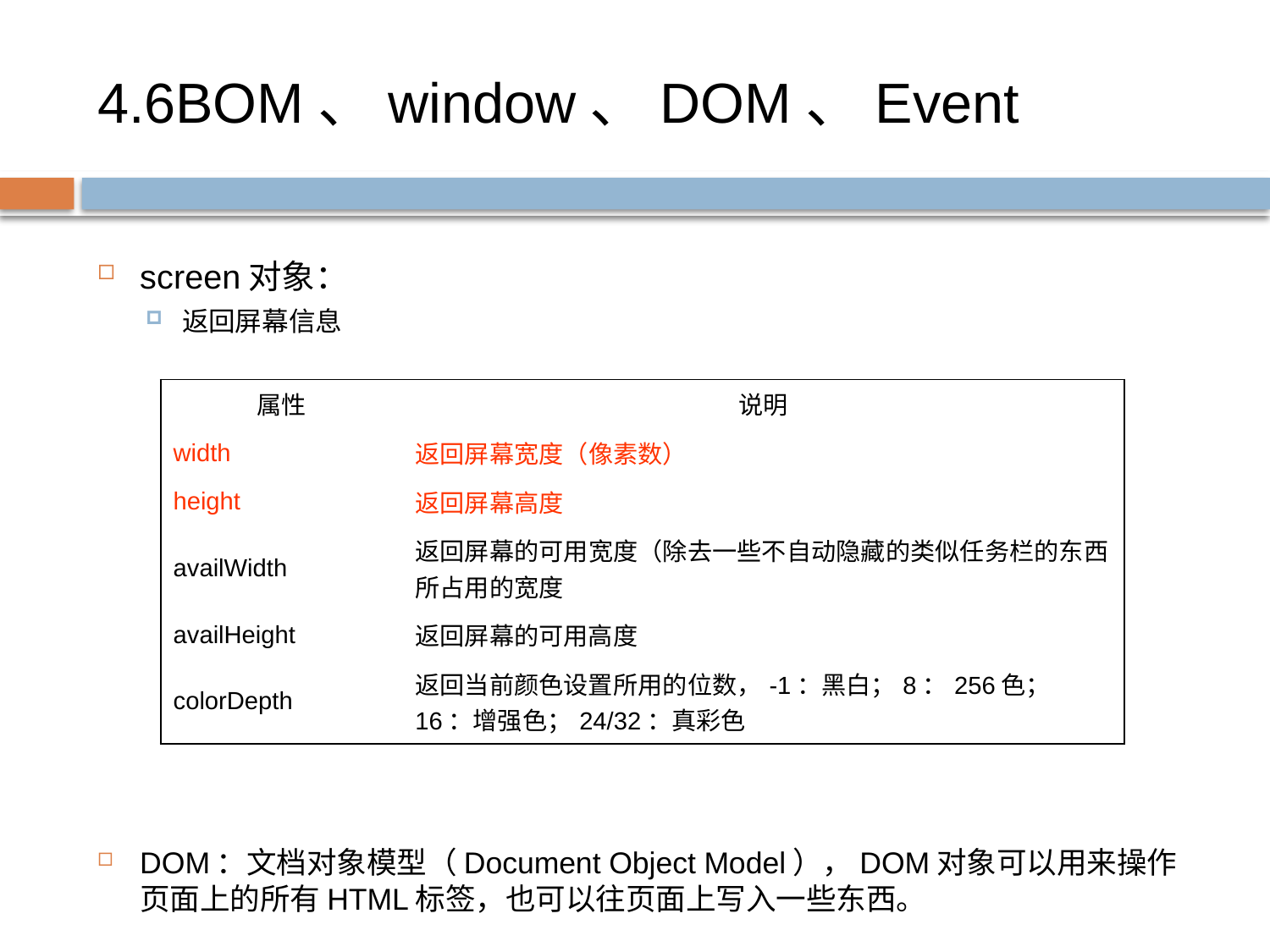

# 4.6BOM、window、DOM、Event
screen对象：
返回屏幕信息

DOM：文档对象模型（Document Object Model），DOM对象可以用来操作页面上的所有HTML标签，也可以往页面上写入一些东西。
| 属性 | 说明 |
| --- | --- |
| width | 返回屏幕宽度（像素数） |
| height | 返回屏幕高度 |
| availWidth | 返回屏幕的可用宽度（除去一些不自动隐藏的类似任务栏的东西所占用的宽度 |
| availHeight | 返回屏幕的可用高度 |
| colorDepth | 返回当前颜色设置所用的位数，-1：黑白；8：256色；16：增强色；24/32：真彩色 |